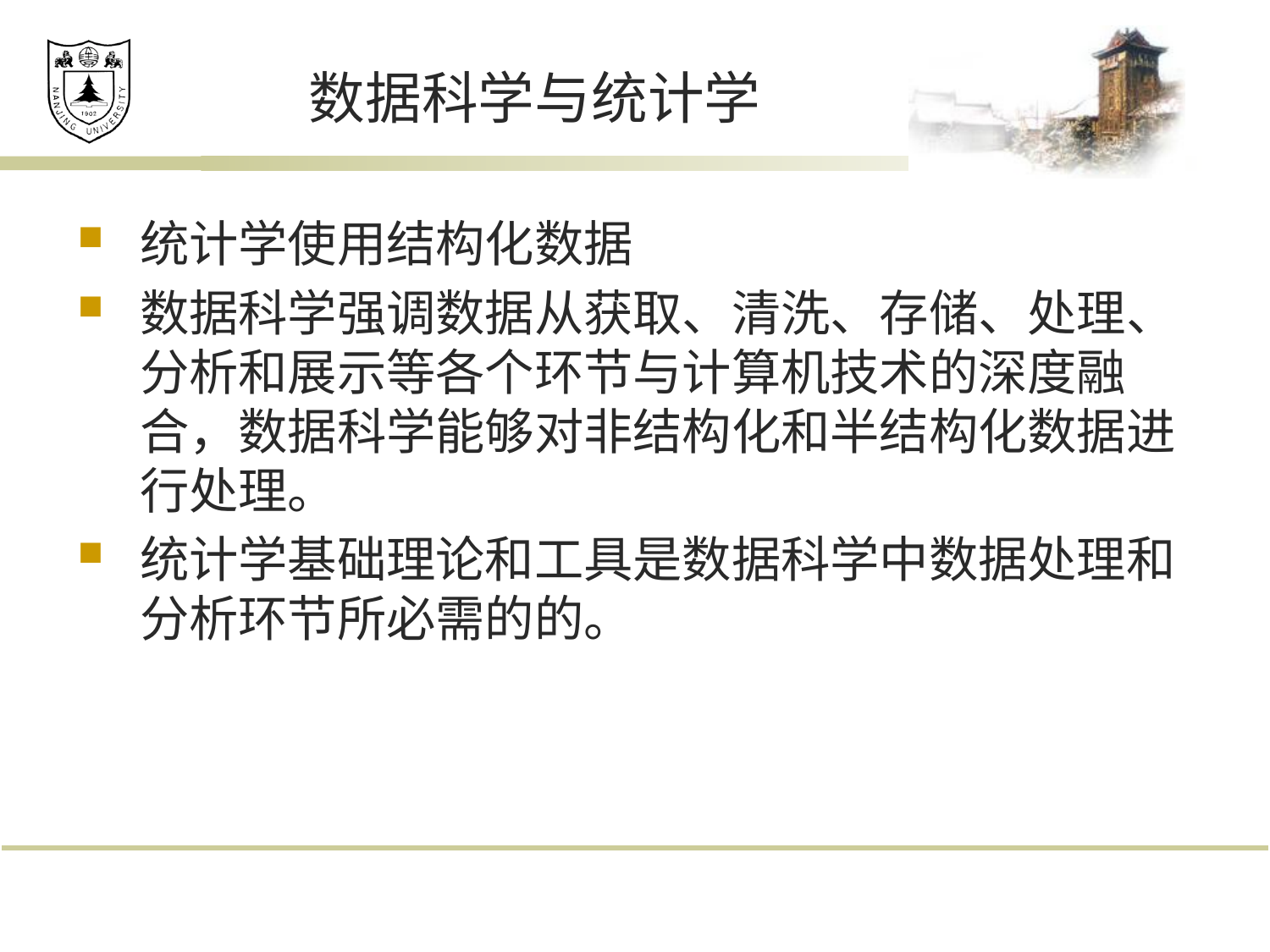

# 数据科学与统计学
统计学使用结构化数据
数据科学强调数据从获取、清洗、存储、处理、分析和展示等各个环节与计算机技术的深度融合，数据科学能够对非结构化和半结构化数据进行处理。
统计学基础理论和工具是数据科学中数据处理和分析环节所必需的的。